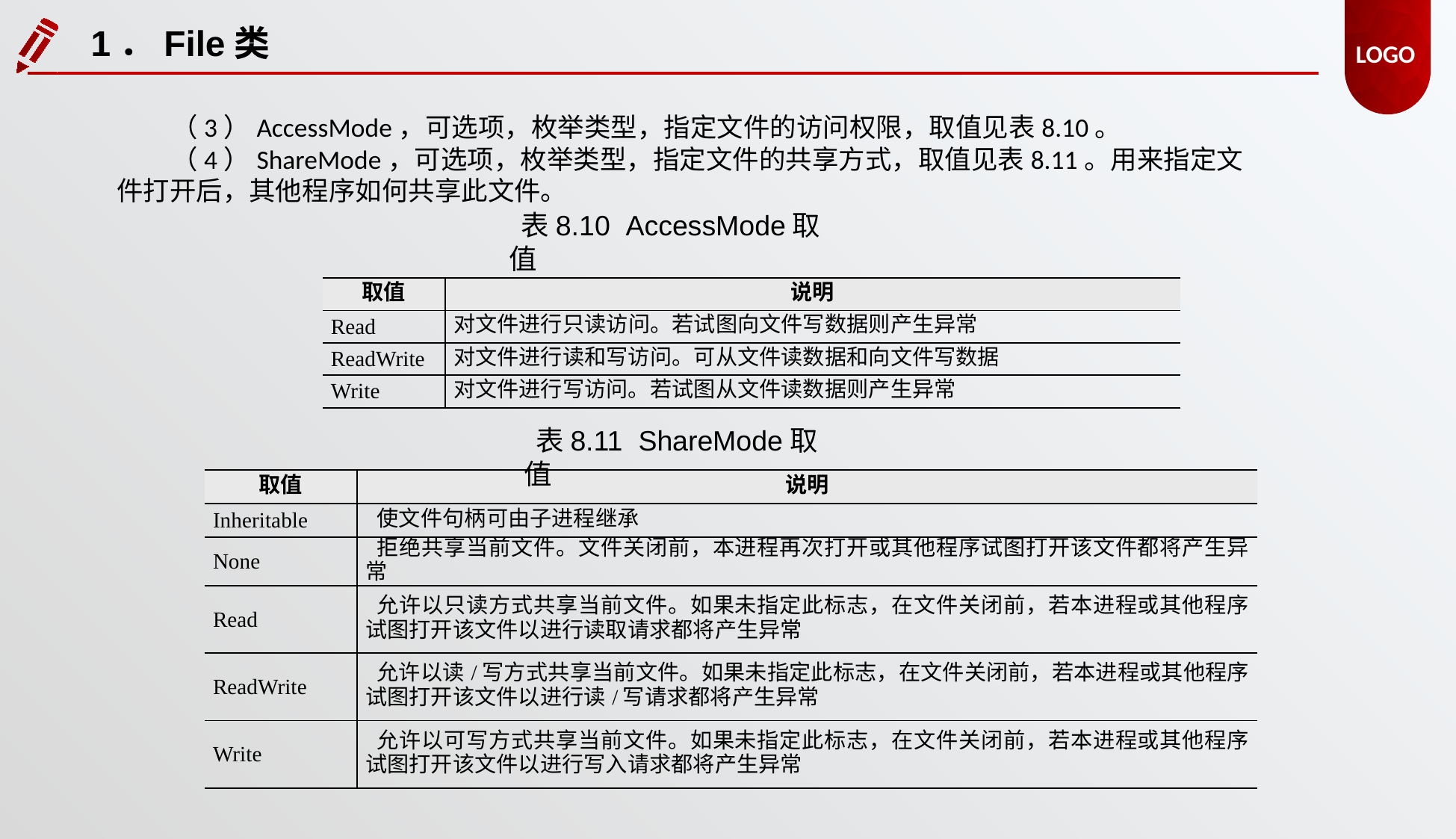

1．File类
（3）AccessMode，可选项，枚举类型，指定文件的访问权限，取值见表8.10。
（4）ShareMode，可选项，枚举类型，指定文件的共享方式，取值见表8.11。用来指定文件打开后，其他程序如何共享此文件。
表8.10  AccessMode取值
| 取值 | 说明 |
| --- | --- |
| Read | 对文件进行只读访问。若试图向文件写数据则产生异常 |
| ReadWrite | 对文件进行读和写访问。可从文件读数据和向文件写数据 |
| Write | 对文件进行写访问。若试图从文件读数据则产生异常 |
表8.11  ShareMode取值
| 取值 | 说明 |
| --- | --- |
| Inheritable | 使文件句柄可由子进程继承 |
| None | 拒绝共享当前文件。文件关闭前，本进程再次打开或其他程序试图打开该文件都将产生异常 |
| Read | 允许以只读方式共享当前文件。如果未指定此标志，在文件关闭前，若本进程或其他程序试图打开该文件以进行读取请求都将产生异常 |
| ReadWrite | 允许以读/写方式共享当前文件。如果未指定此标志，在文件关闭前，若本进程或其他程序试图打开该文件以进行读/写请求都将产生异常 |
| Write | 允许以可写方式共享当前文件。如果未指定此标志，在文件关闭前，若本进程或其他程序试图打开该文件以进行写入请求都将产生异常 |